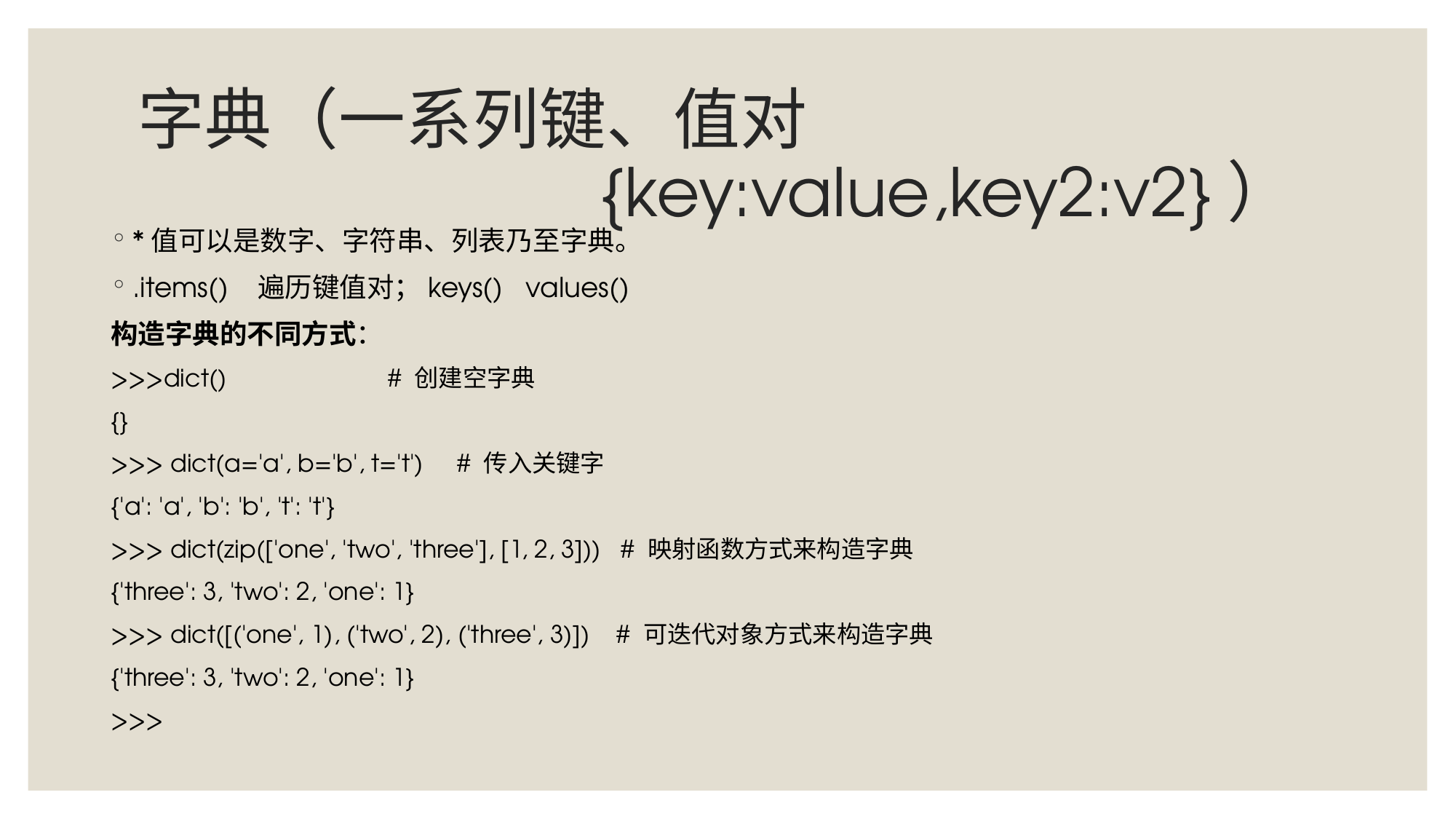

# 字典（一系列键、值对 {key:value,key2:v2}）
*值可以是数字、字符串、列表乃至字典。
.items()   遍历键值对；keys()   values()
构造字典的不同方式：
>>>dict()                        # 创建空字典
{}
>>> dict(a='a', b='b', t='t')     # 传入关键字
{'a': 'a', 'b': 'b', 't': 't'}
>>> dict(zip(['one', 'two', 'three'], [1, 2, 3]))   # 映射函数方式来构造字典
{'three': 3, 'two': 2, 'one': 1}
>>> dict([('one', 1), ('two', 2), ('three', 3)])    # 可迭代对象方式来构造字典
{'three': 3, 'two': 2, 'one': 1}
>>>